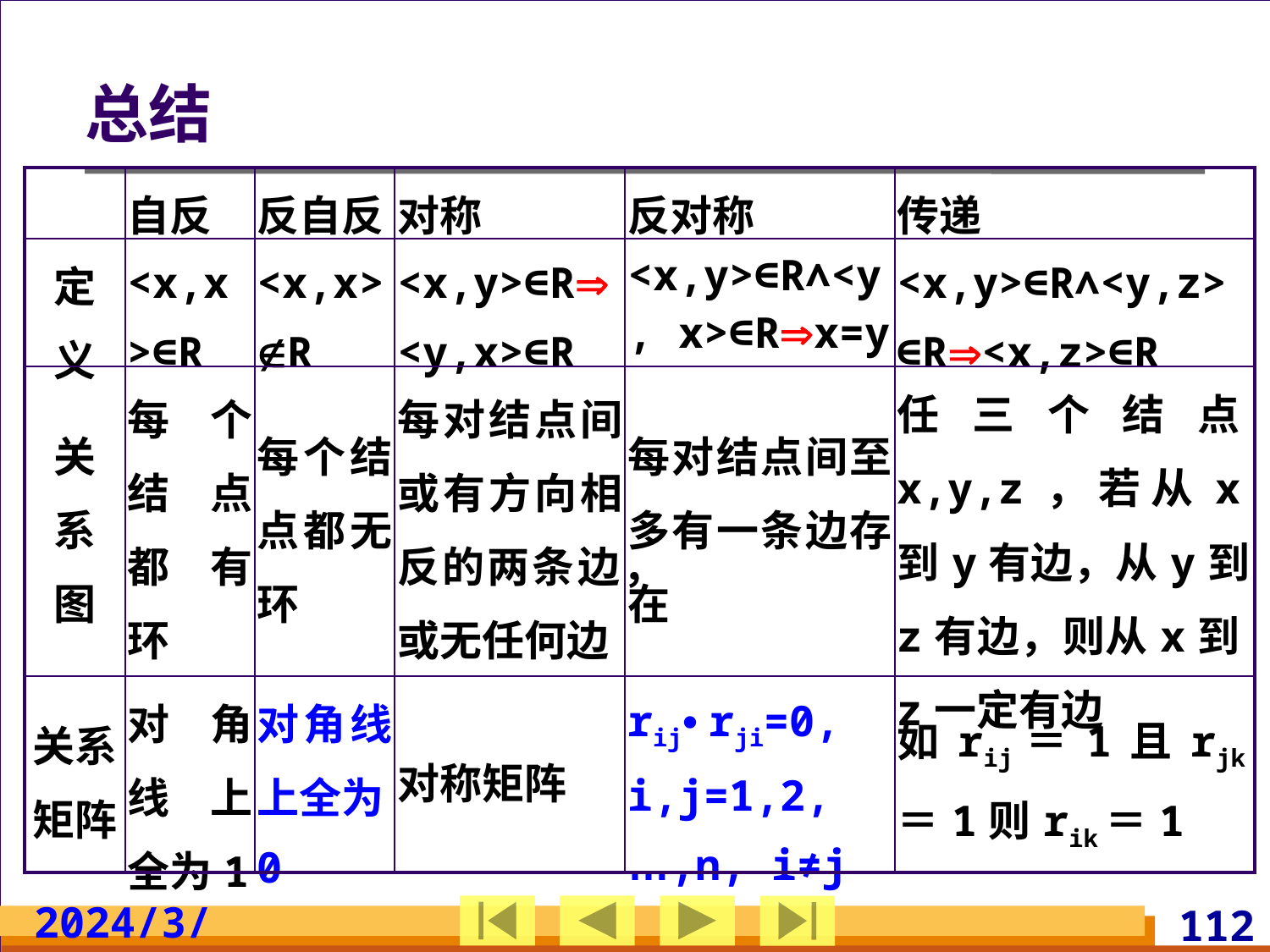

# 总结
|  | 自反 | 反自反 | 对称 | 反对称 | 传递 |
| --- | --- | --- | --- | --- | --- |
| 定 义 | <x,x>∈R | <x,x>∉R | <x,y>∈R⇒<y,x>∈R | <x,y>∈R∧<y, x>∈R⇒x=y | <x,y>∈R∧<y,z>∈R⇒<x,z>∈R |
| 关 系 图 | 每个结点都有环 | 每个结点都无环 | 每对结点间或有方向相反的两条边，或无任何边 | 每对结点间至多有一条边存在 | 任三个结点x,y,z，若从x到y有边，从y到z有边，则从x到z一定有边 |
| 关系 矩阵 | 对角线上全为1 | 对角线上全为0 | 对称矩阵 | rij• rji=0, i,j=1,2,…,n, i≠j | 如rij＝1且rjk＝1则rik＝1 |
2024/3/10